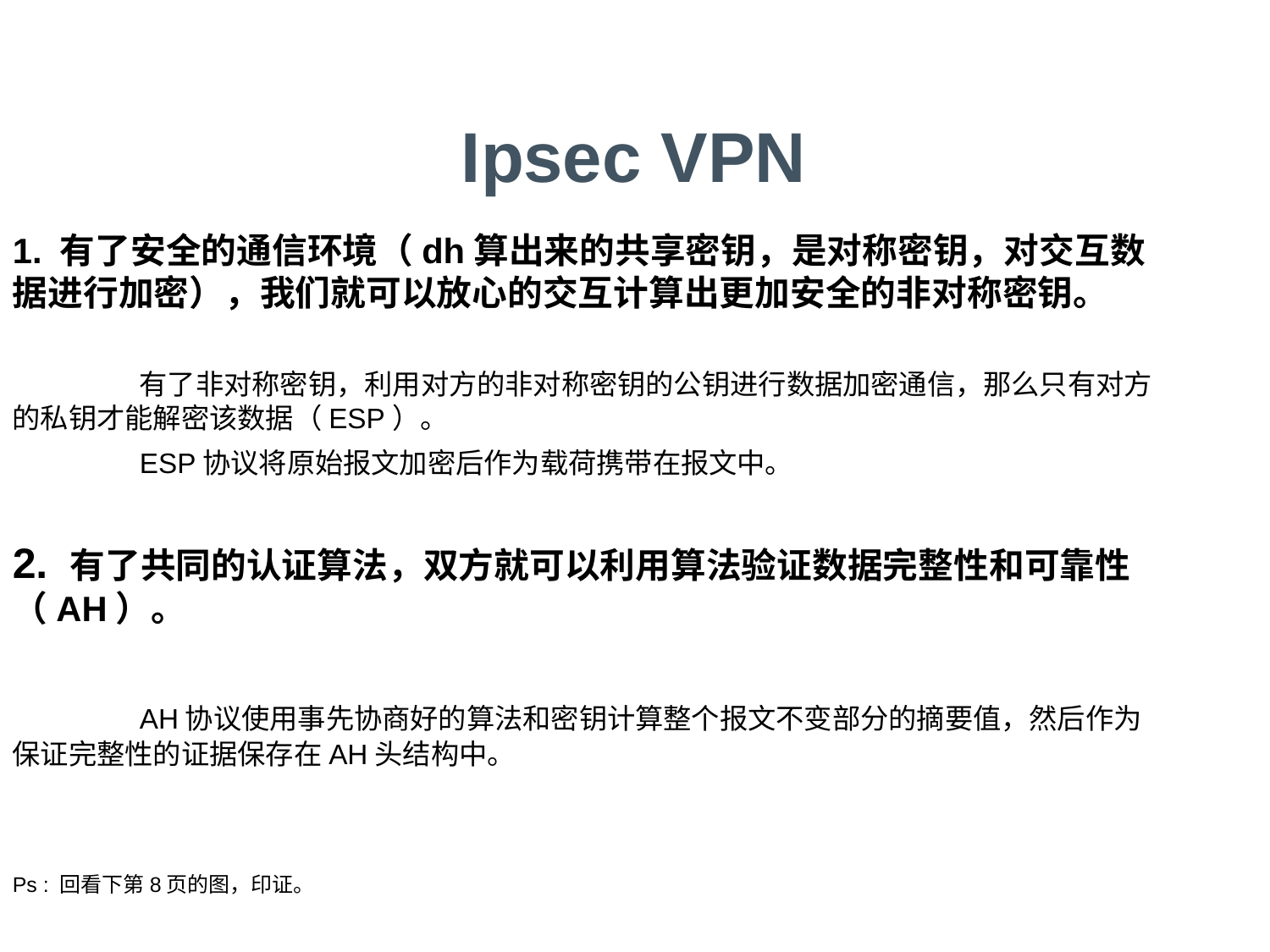

Ipsec VPN
1. 有了安全的通信环境（dh算出来的共享密钥，是对称密钥，对交互数据进行加密），我们就可以放心的交互计算出更加安全的非对称密钥。
	有了非对称密钥，利用对方的非对称密钥的公钥进行数据加密通信，那么只有对方的私钥才能解密该数据（ESP）。
	ESP协议将原始报文加密后作为载荷携带在报文中。

2. 有了共同的认证算法，双方就可以利用算法验证数据完整性和可靠性（AH）。

	AH协议使用事先协商好的算法和密钥计算整个报文不变部分的摘要值，然后作为保证完整性的证据保存在AH头结构中。

Ps : 回看下第8页的图，印证。